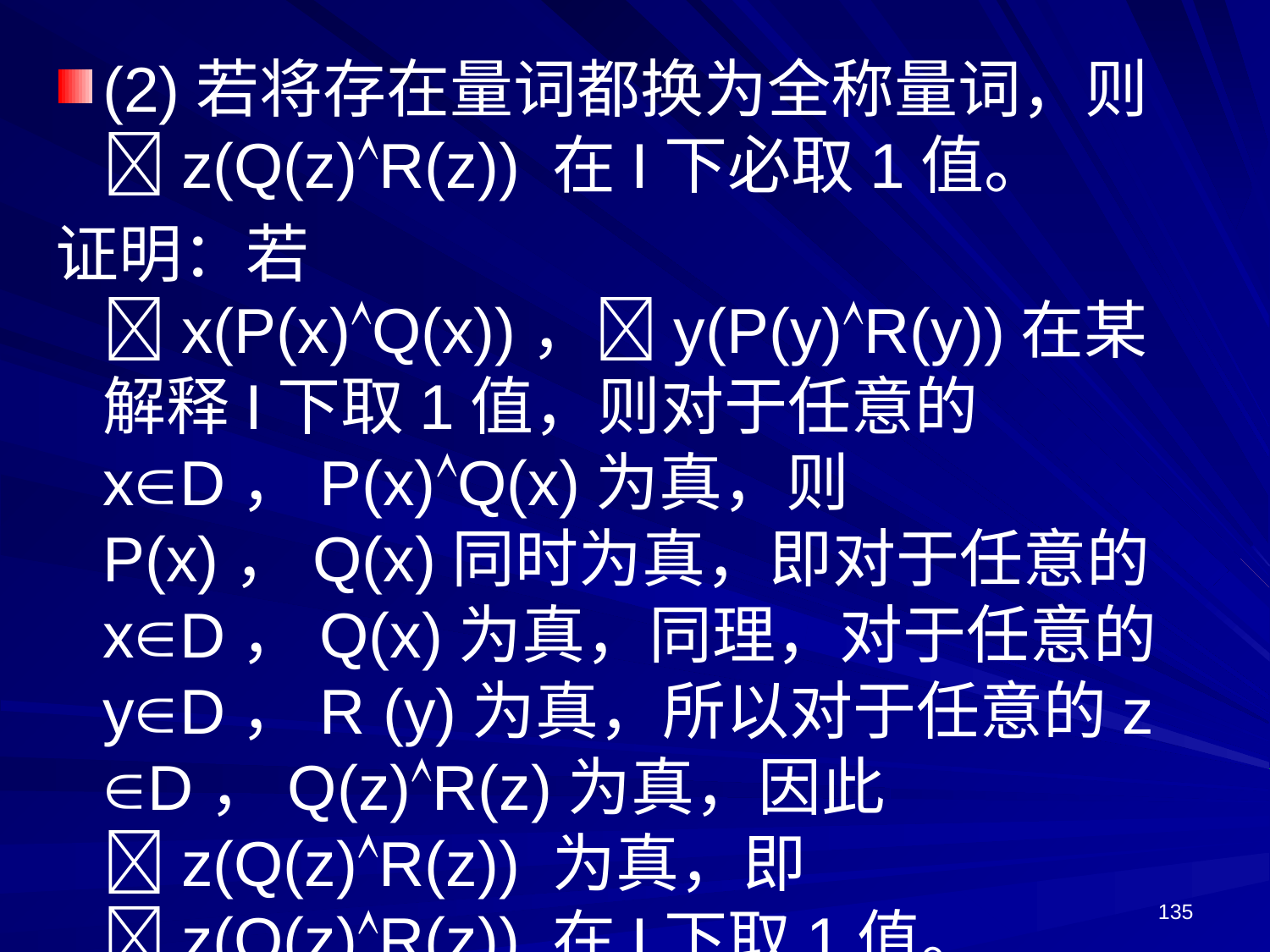

(2)若将存在量词都换为全称量词，则∀z(Q(z)∧R(z)) 在I下必取1值。
证明：若∀x(P(x)∧Q(x))，∀y(P(y)∧R(y))在某解释I下取1值，则对于任意的x∈D，P(x)∧Q(x)为真，则P(x)，Q(x)同时为真，即对于任意的x∈D，Q(x)为真，同理，对于任意的y∈D，R (y)为真，所以对于任意的z ∈D，Q(z)∧R(z)为真，因此∀z(Q(z)∧R(z)) 为真，即∀z(Q(z)∧R(z)) 在I下取1值。

135